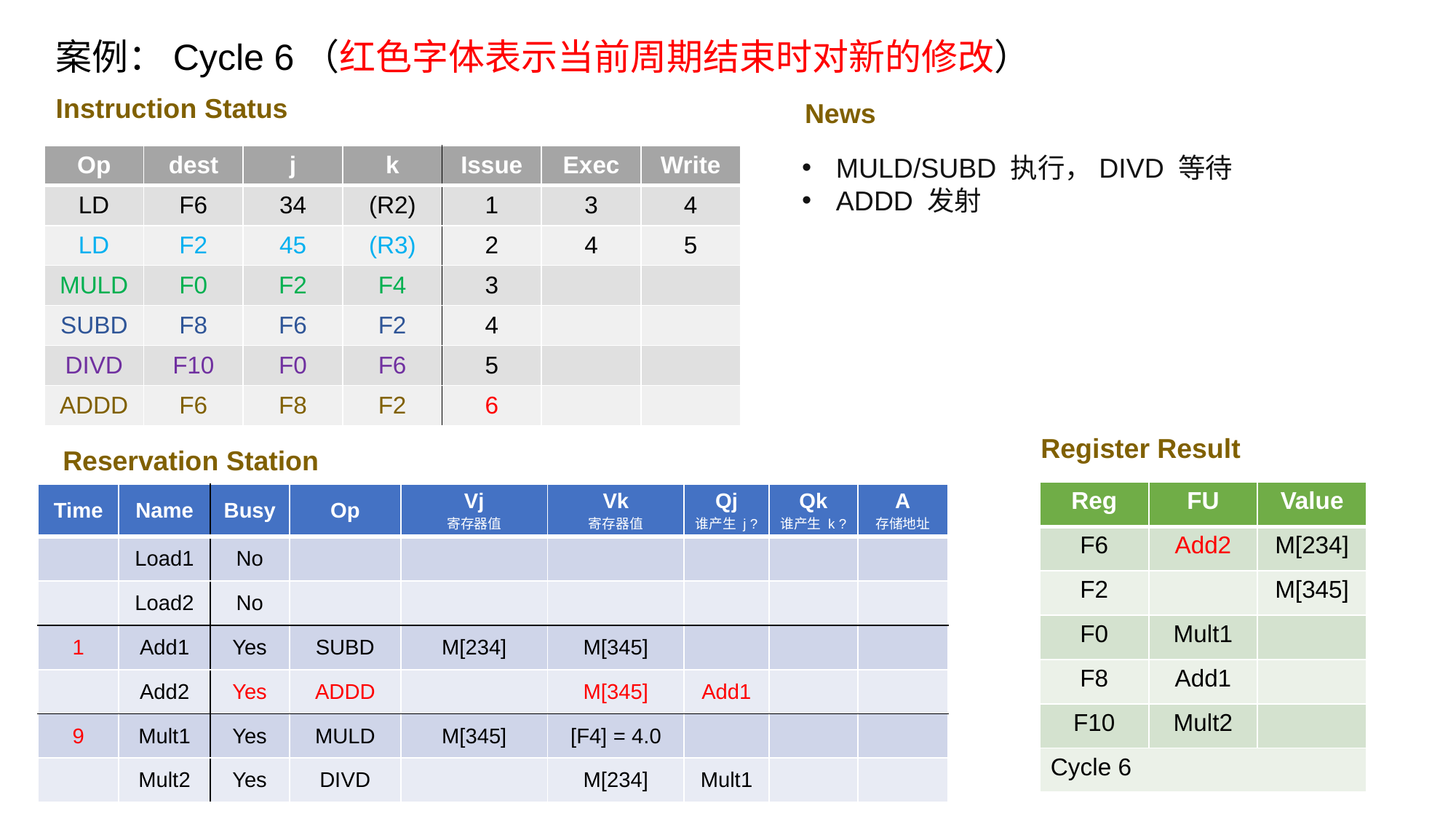

# 案例：Cycle 6（红色字体表示当前周期结束时对新的修改）
Instruction Status
News
| Op | dest | j | k | Issue | Exec | Write |
| --- | --- | --- | --- | --- | --- | --- |
| LD | F6 | 34 | (R2) | 1 | 3 | 4 |
| LD | F2 | 45 | (R3) | 2 | 4 | 5 |
| MULD | F0 | F2 | F4 | 3 |  |  |
| SUBD | F8 | F6 | F2 | 4 |  |  |
| DIVD | F10 | F0 | F6 | 5 |  |  |
| ADDD | F6 | F8 | F2 | 6 |  |  |
MULD/SUBD 执行，DIVD 等待
ADDD 发射
Register Result
Reservation Station
| Reg | FU | Value |
| --- | --- | --- |
| F6 | Add2 | M[234] |
| F2 |  | M[345] |
| F0 | Mult1 |  |
| F8 | Add1 |  |
| F10 | Mult2 |  |
| Cycle 6 |  |  |
| Time | Name | Busy | Op | Vj 寄存器值 | Vk 寄存器值 | Qj 谁产生 j ? | Qk 谁产生 k ? | A 存储地址 |
| --- | --- | --- | --- | --- | --- | --- | --- | --- |
|  | Load1 | No |  |  |  |  |  |  |
|  | Load2 | No |  |  |  |  |  |  |
| 1 | Add1 | Yes | SUBD | M[234] | M[345] |  |  |  |
|  | Add2 | Yes | ADDD |  | M[345] | Add1 |  |  |
| 9 | Mult1 | Yes | MULD | M[345] | [F4] = 4.0 |  |  |  |
|  | Mult2 | Yes | DIVD |  | M[234] | Mult1 |  |  |